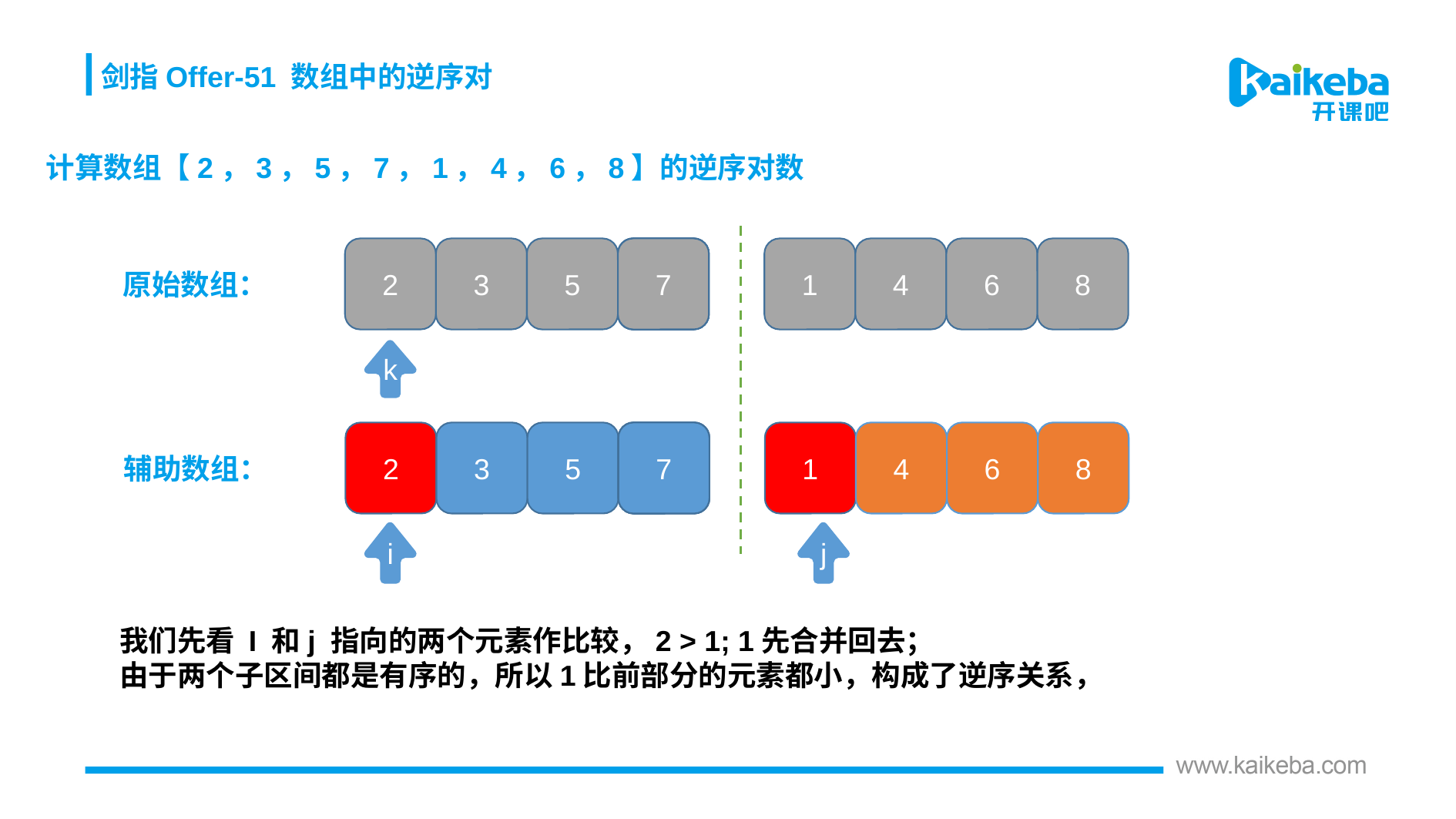

剑指Offer-51 数组中的逆序对
计算数组【2，3，5，7，1，4，6，8】的逆序对数
2
3
5

7
1
4
6
8
原始数组：
k
2
3
5

7
1
4
6
8
辅助数组：
i
j

我们先看 I 和j 指向的两个元素作比较，2 > 1; 1先合并回去；
由于两个子区间都是有序的，所以1比前部分的元素都小，构成了逆序关系，